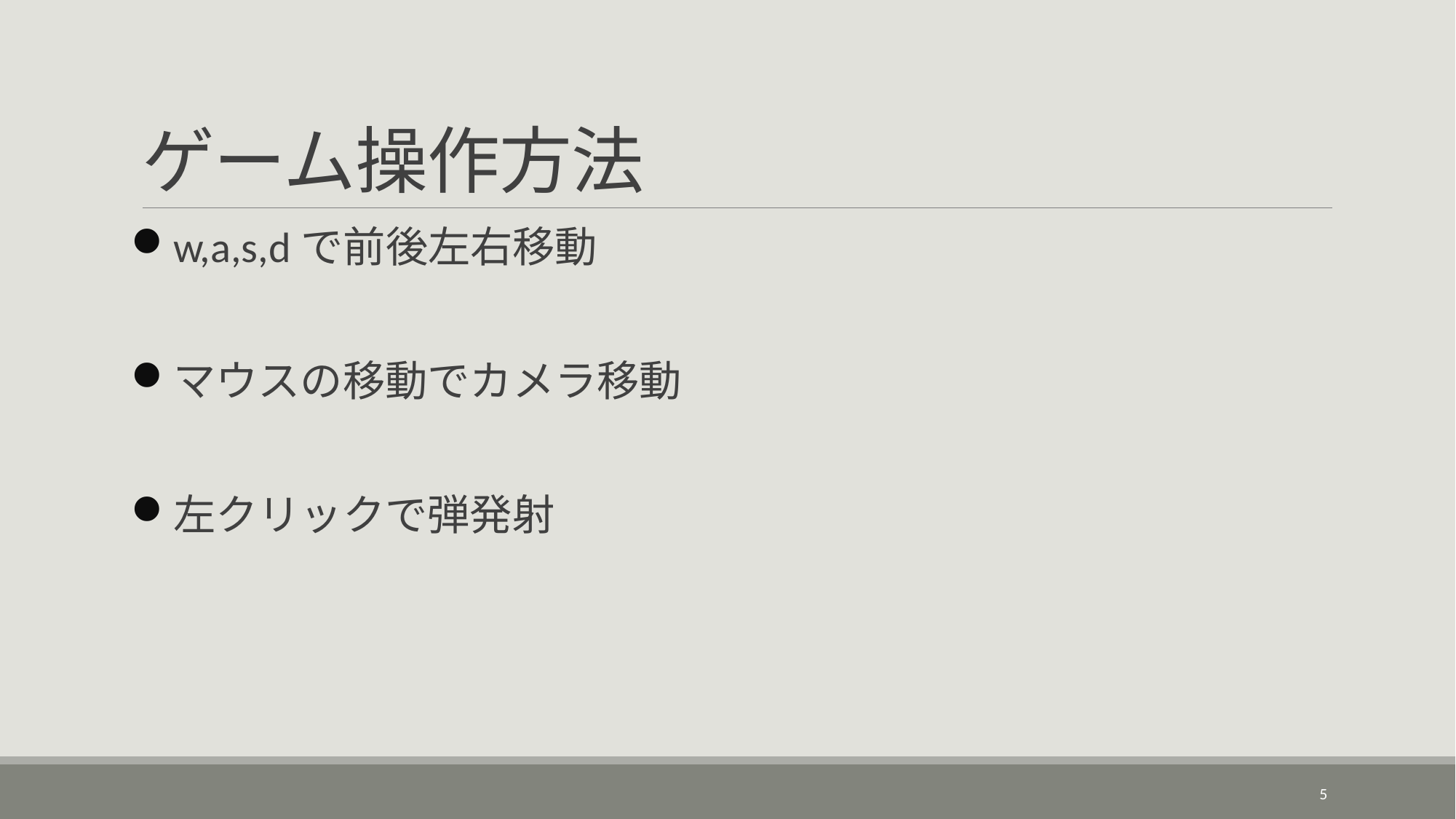

# ゲーム操作方法
w,a,s,dで前後左右移動

マウスの移動でカメラ移動

左クリックで弾発射
5